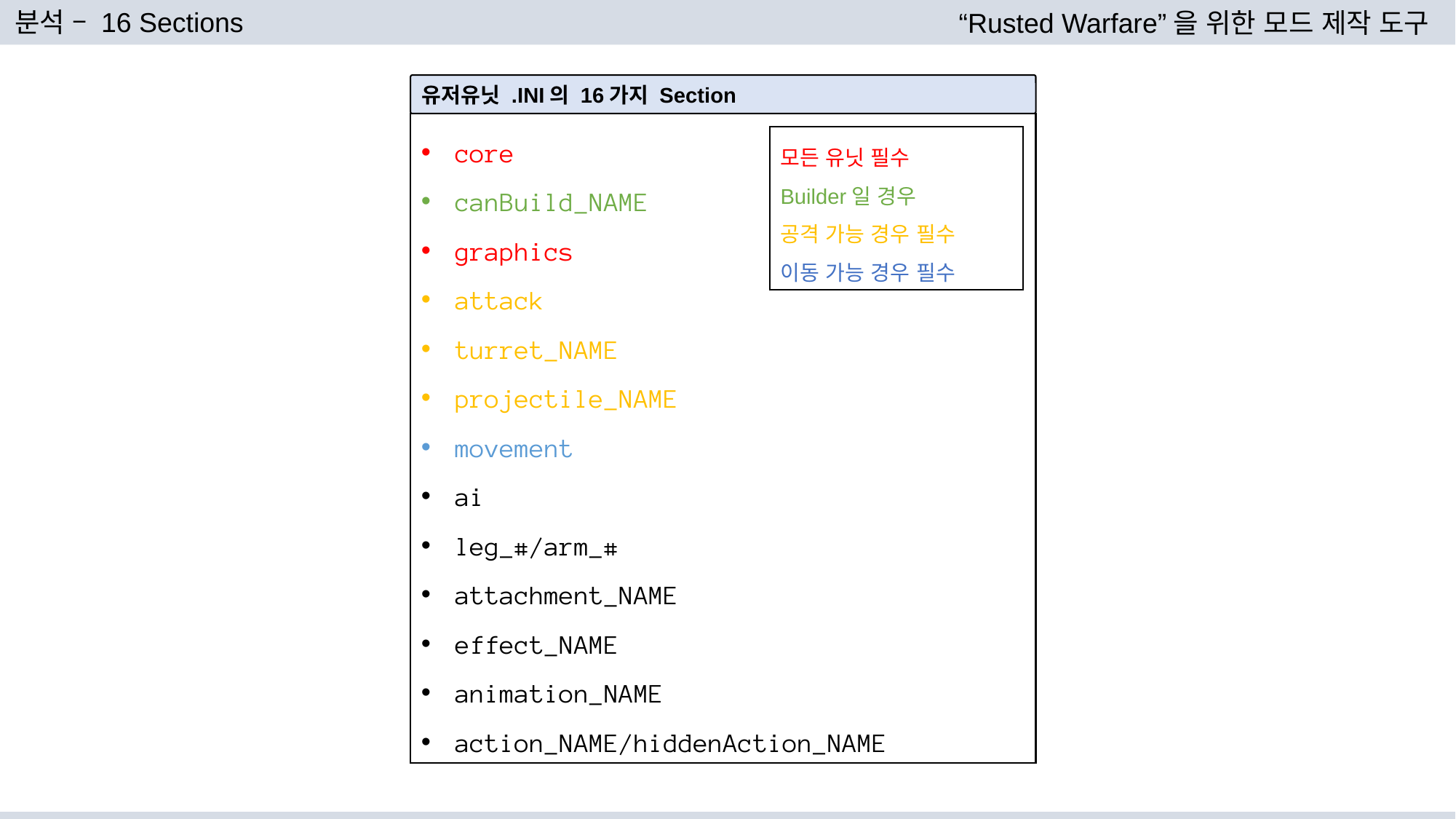

분석 – 16 Sections
유저유닛 .INI의 16가지 Section
core
canBuild_NAME
graphics
attack
turret_NAME
projectile_NAME
movement
ai
leg_#/arm_#
attachment_NAME
effect_NAME
animation_NAME
action_NAME/hiddenAction_NAME
모든 유닛 필수
Builder일 경우
공격 가능 경우 필수
이동 가능 경우 필수